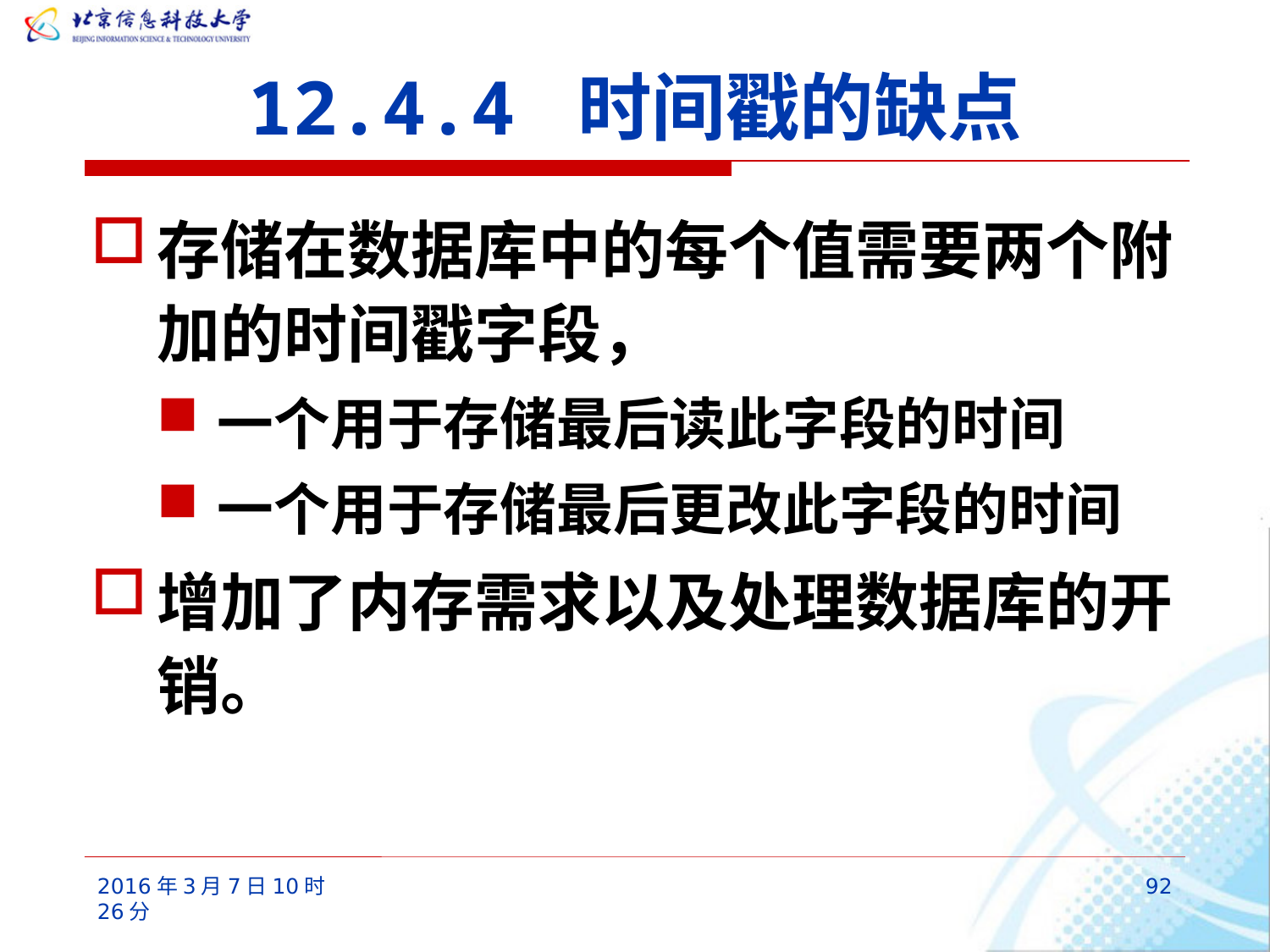

# 12.4.4 时间戳的缺点
存储在数据库中的每个值需要两个附加的时间戳字段，
一个用于存储最后读此字段的时间
一个用于存储最后更改此字段的时间
增加了内存需求以及处理数据库的开销。
2016年3月7日10时26分
92